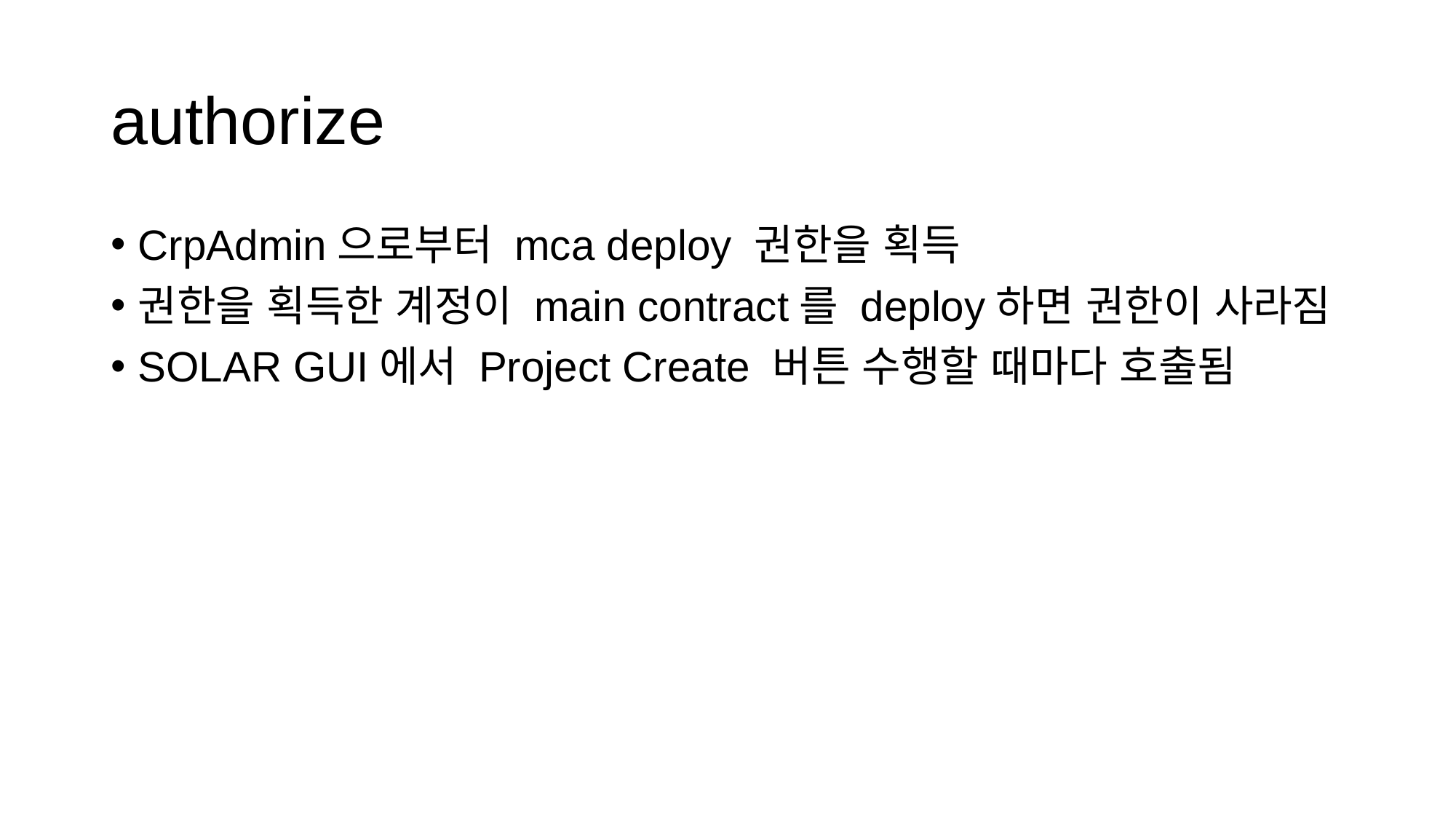

# authorize
CrpAdmin으로부터 mca deploy 권한을 획득
권한을 획득한 계정이 main contract를 deploy하면 권한이 사라짐
SOLAR GUI에서 Project Create 버튼 수행할 때마다 호출됨